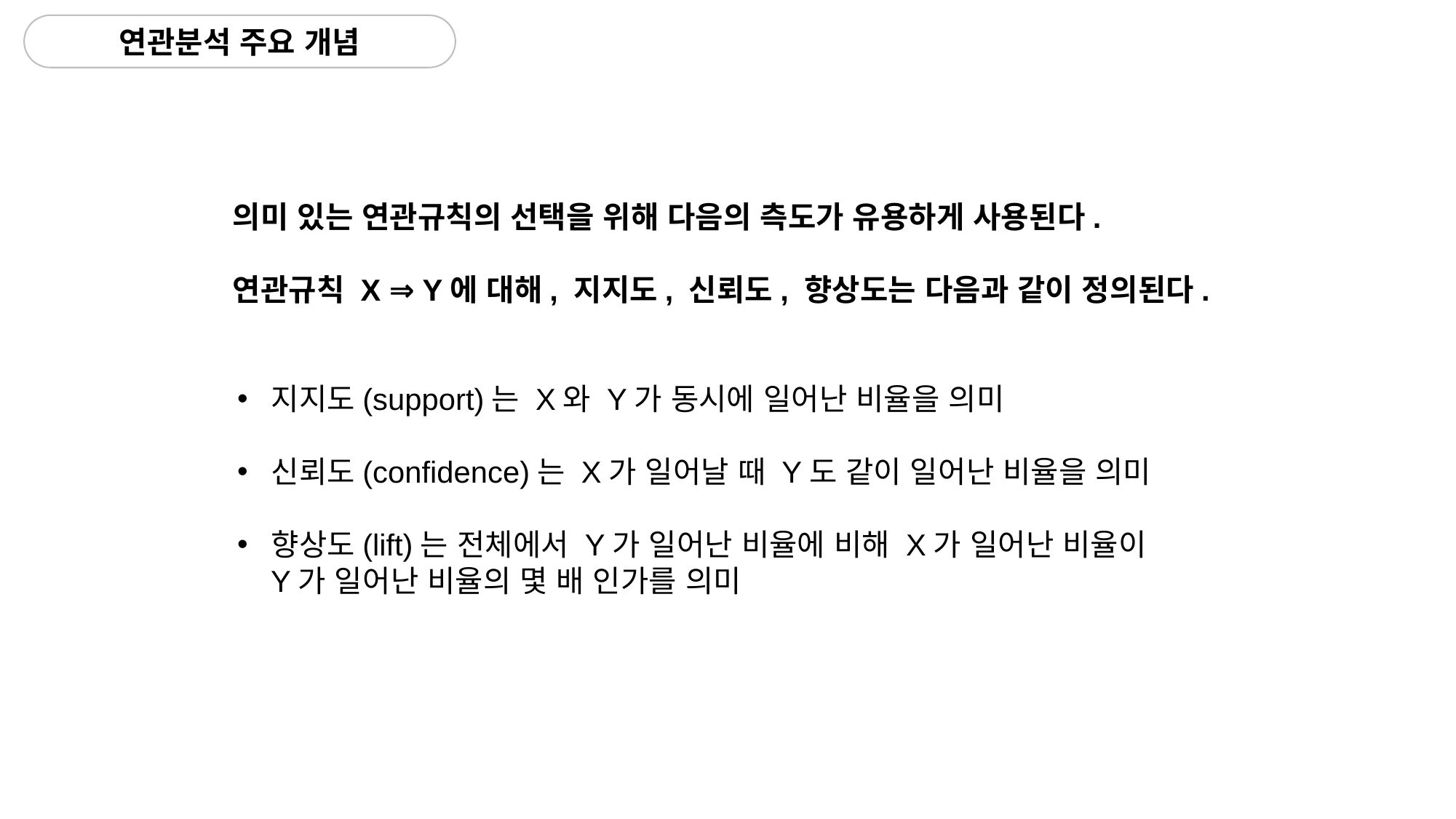

연관분석 주요 개념
의미 있는 연관규칙의 선택을 위해 다음의 측도가 유용하게 사용된다.

연관규칙 X ⇒ Y에 대해, 지지도, 신뢰도, 향상도는 다음과 같이 정의된다.
지지도(support)는 X와 Y가 동시에 일어난 비율을 의미

신뢰도(confidence)는 X가 일어날 때 Y도 같이 일어난 비율을 의미

향상도(lift)는 전체에서 Y가 일어난 비율에 비해 X가 일어난 비율이
    Y가 일어난 비율의 몇 배 인가를 의미